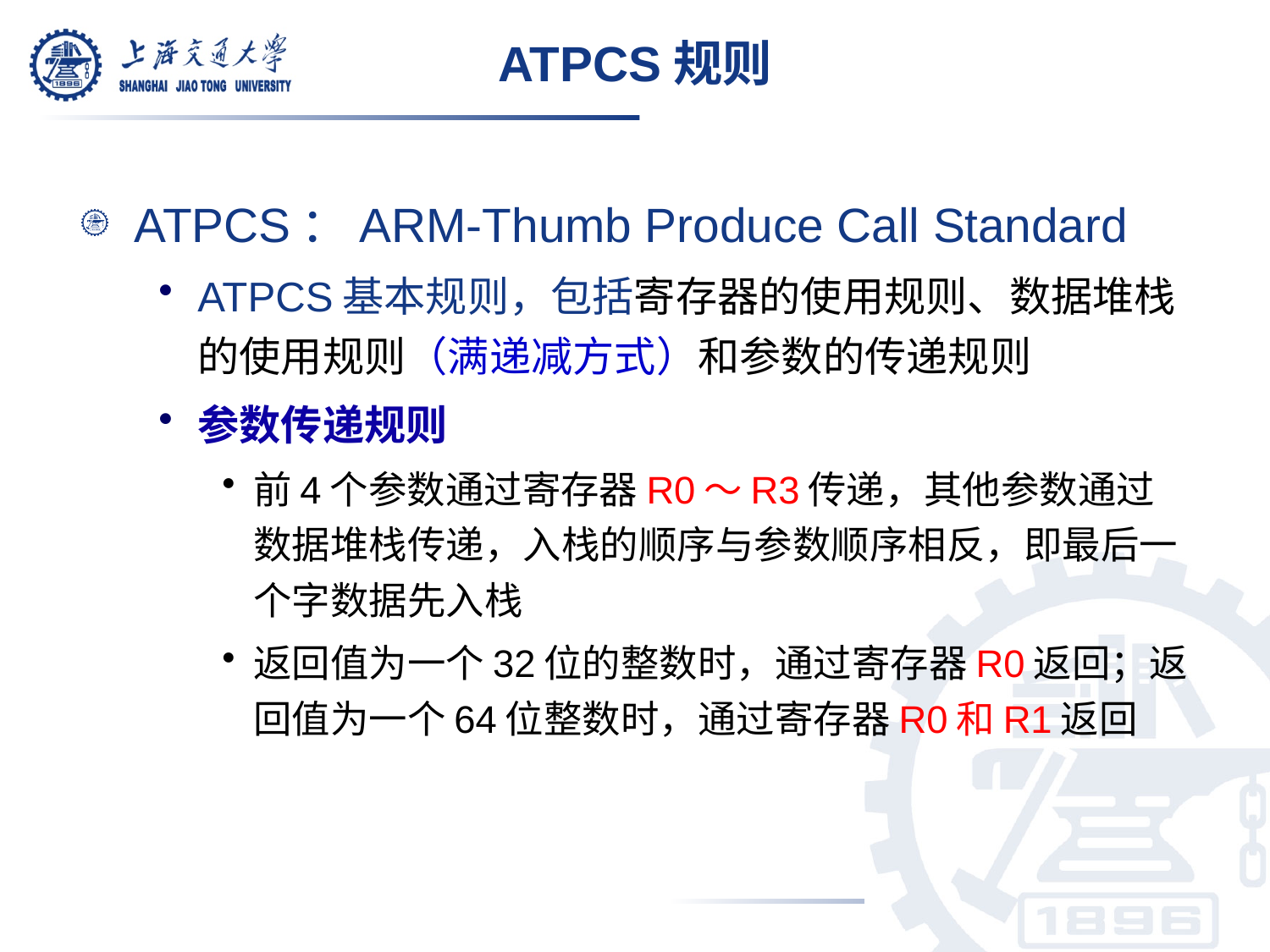

# ATPCS规则
ATPCS：ARM-Thumb Produce Call Standard
ATPCS基本规则，包括寄存器的使用规则、数据堆栈的使用规则（满递减方式）和参数的传递规则
参数传递规则
前4个参数通过寄存器R0～R3传递，其他参数通过数据堆栈传递，入栈的顺序与参数顺序相反，即最后一个字数据先入栈
返回值为一个32位的整数时，通过寄存器R0返回；返回值为一个64位整数时，通过寄存器R0和R1返回